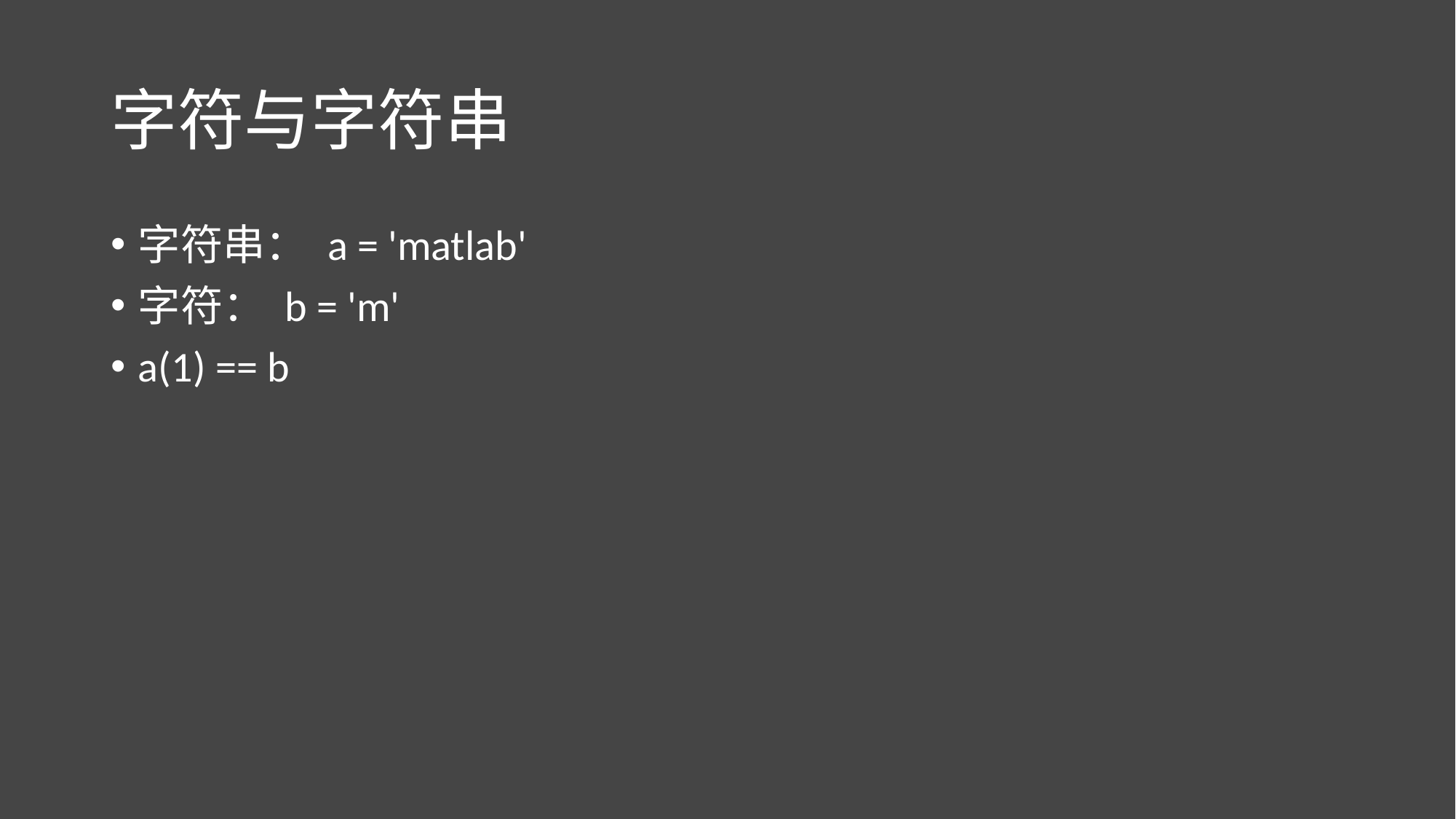

# 字符与字符串
字符串： a = 'matlab'
字符： b = 'm'
a(1) == b